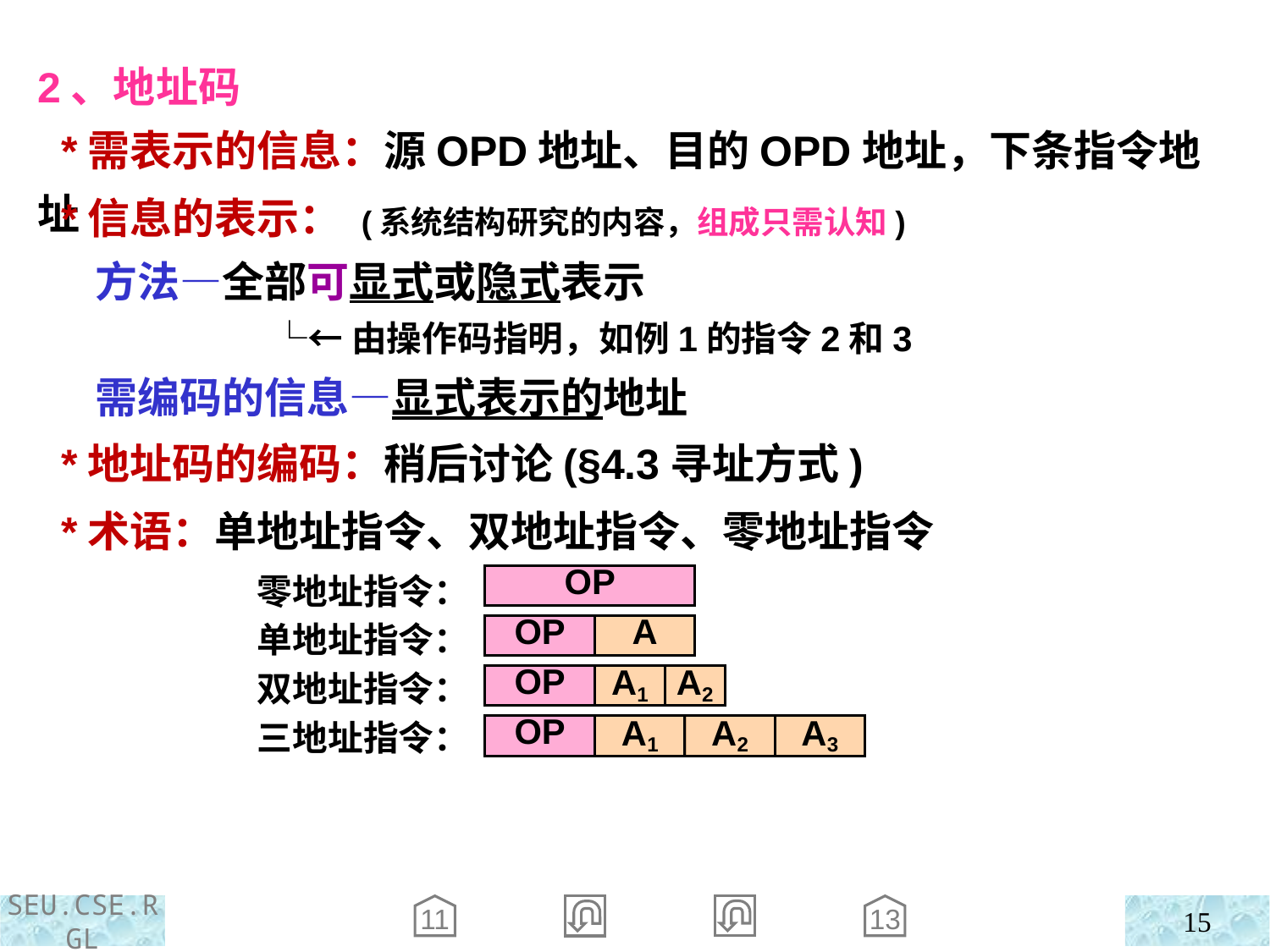

2、地址码
  *需表示的信息：源OPD地址、目的OPD地址，下条指令地址
  *信息的表示： (系统结构研究的内容，组成只需认知)
     方法—全部可显式或隐式表示
                              └←由操作码指明，如例1的指令2和3
     需编码的信息—显式表示的地址
  *地址码的编码：稍后讨论(§4.3寻址方式)
  *术语：单地址指令、双地址指令、零地址指令
零地址指令：
单地址指令：
双地址指令：
三地址指令：
OP
OP
A
OP
A1
A2
OP
A1
A2
A3

11
13

15